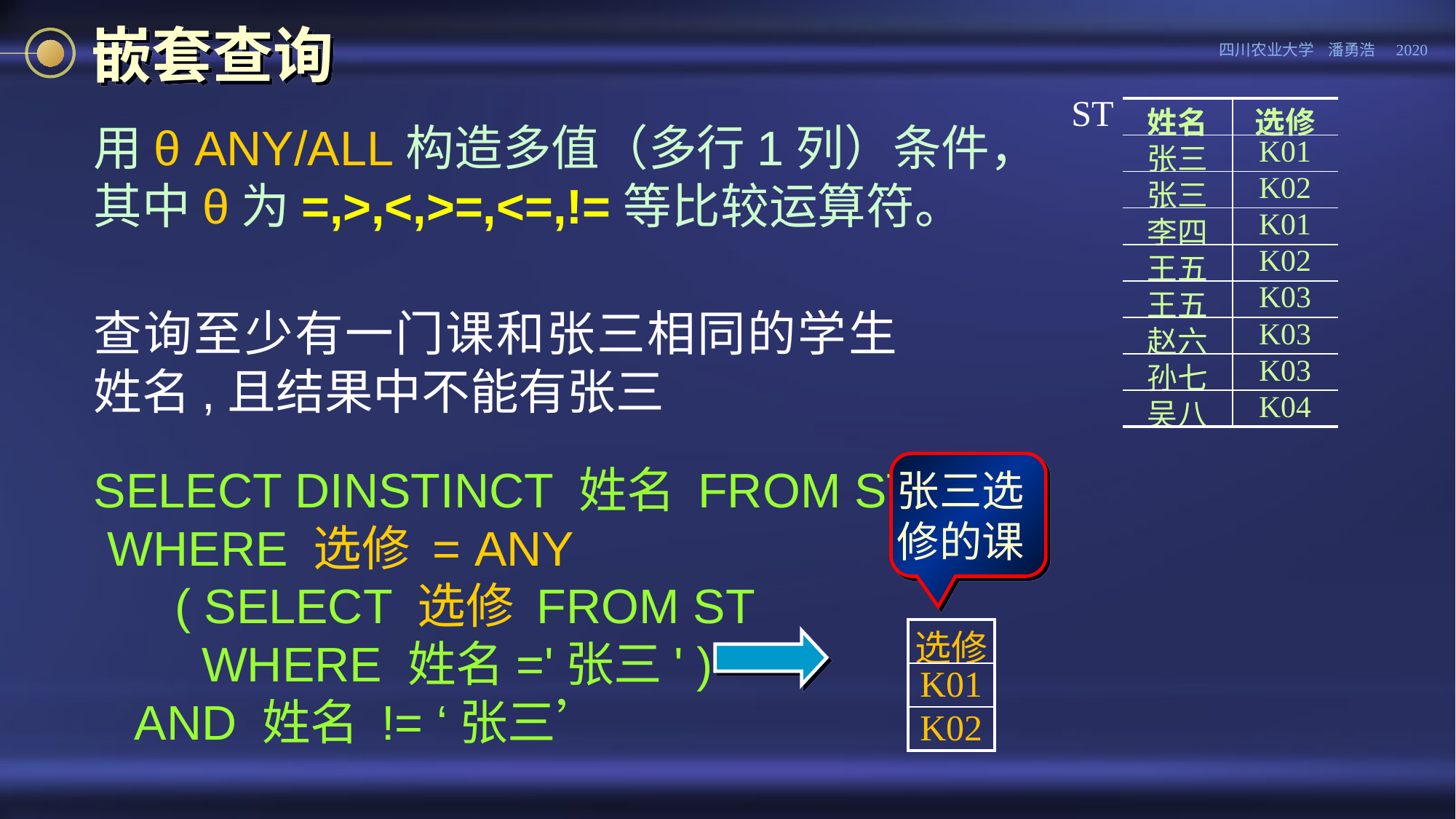

# 嵌套查询
ST
| 姓名 | 选修 |
| --- | --- |
| 张三 | K01 |
| 张三 | K02 |
| 李四 | K01 |
| 王五 | K02 |
| 王五 | K03 |
| 赵六 | K03 |
| 孙七 | K03 |
| 吴八 | K04 |
用θ ANY/ALL构造多值（多行1列）条件，其中θ为=,>,<,>=,<=,!=等比较运算符。
查询至少有一门课和张三相同的学生姓名,且结果中不能有张三
SELECT DINSTINCT 姓名 FROM ST
 WHERE 选修 = ANY
      ( SELECT 选修 FROM ST
        WHERE 姓名='张三' )
   AND 姓名 != ‘张三’
张三选修的课
| 选修 |
| --- |
| K01 |
| K02 |